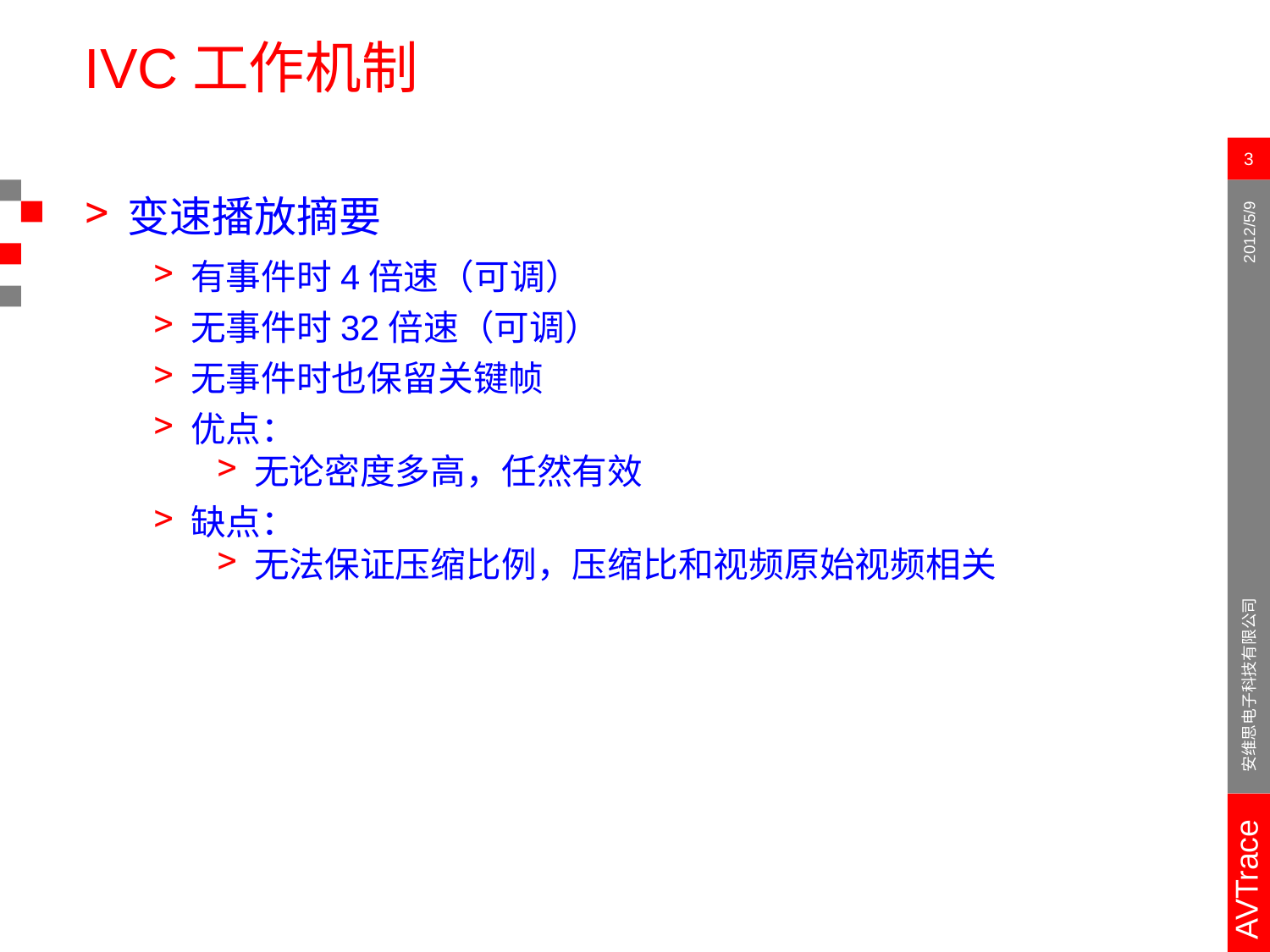

# IVC工作机制
3
变速播放摘要
有事件时4倍速（可调）
无事件时32倍速（可调）
无事件时也保留关键帧
优点：
无论密度多高，任然有效
缺点：
无法保证压缩比例，压缩比和视频原始视频相关
2012/5/9
安维思电子科技有限公司